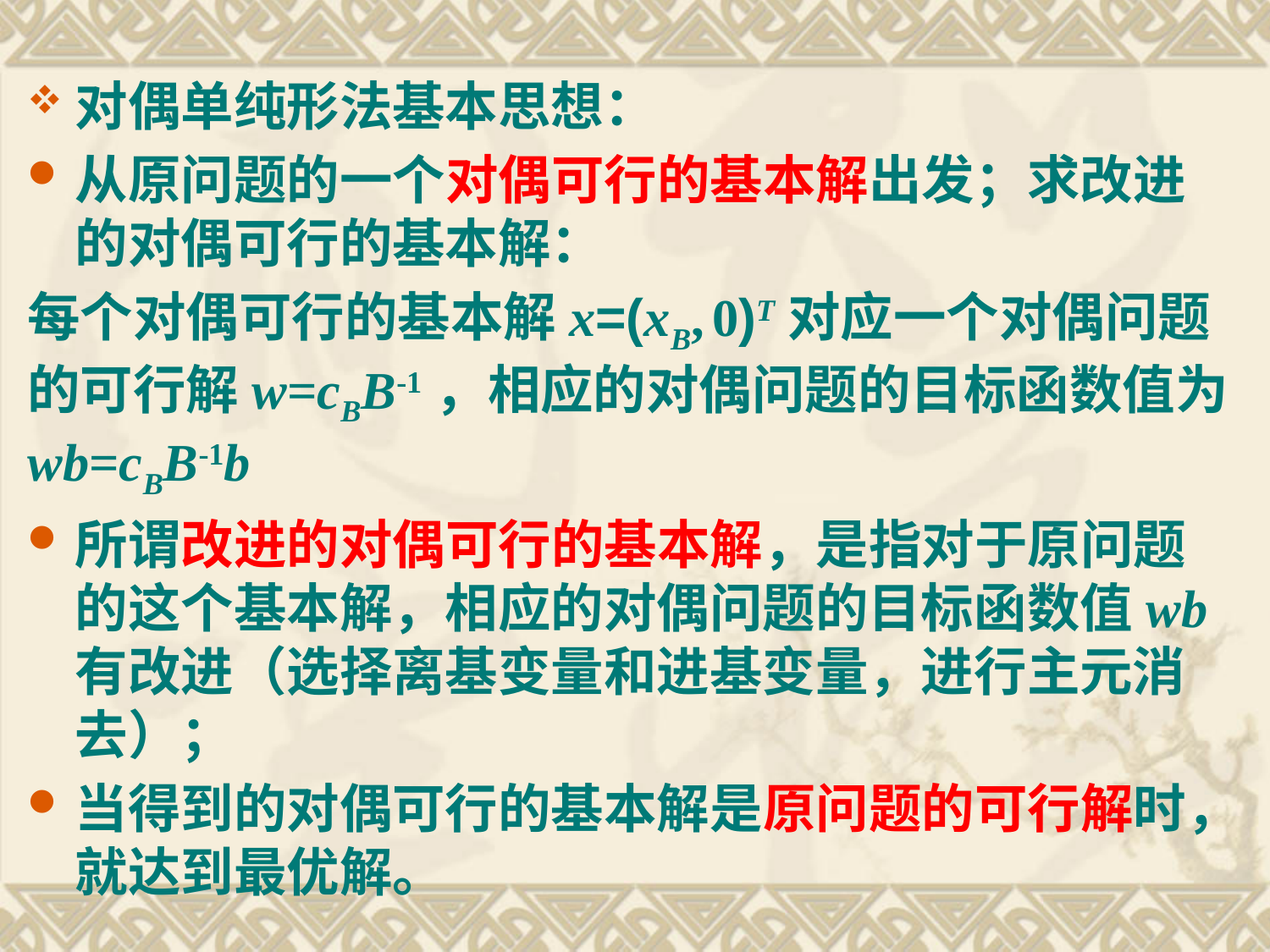

对偶单纯形法基本思想：
从原问题的一个对偶可行的基本解出发；求改进的对偶可行的基本解：
每个对偶可行的基本解x=(xB, 0)T对应一个对偶问题的可行解w=cBB-1，相应的对偶问题的目标函数值为wb=cBB-1b
所谓改进的对偶可行的基本解，是指对于原问题的这个基本解，相应的对偶问题的目标函数值wb有改进（选择离基变量和进基变量，进行主元消去）；
当得到的对偶可行的基本解是原问题的可行解时，就达到最优解。